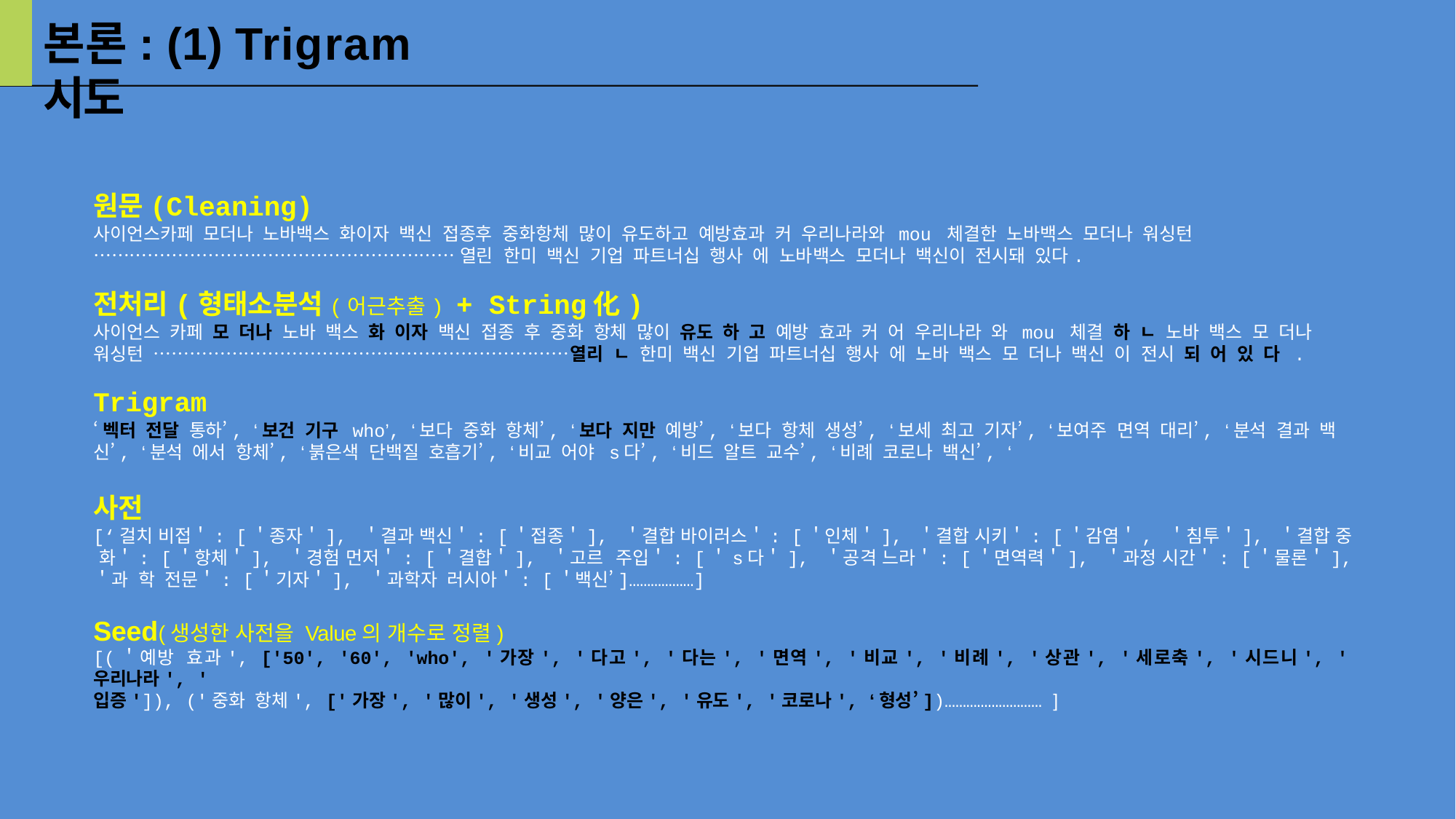

# 본론: (1) Trigram 시도
원문(Cleaning)
사이언스카페 모더나 노바백스 화이자 백신 접종후 중화항체 많이 유도하고 예방효과 커 우리나라와 mou 체결한 노바백스 모더나 워싱턴
……………………………………………………열린 한미 백신 기업 파트너십 행사 에 노바백스 모더나 백신이 전시돼 있다.
전처리(형태소분석(어근추출) + String化)
사이언스 카페 모 더나 노바 백스 화 이자 백신 접종 후 중화 항체 많이 유도 하 고 예방 효과 커 어 우리나라 와 mou 체결 하 ㄴ 노바 백스  모 더나 워싱턴 ……………………………………………………………열리 ㄴ 한미 백신 기업 파트너십 행사 에 노바 백스 모 더나 백신 이 전시 되 어 있 다 .
Trigram
‘벡터 전달 통하’, ‘보건 기구 who’, ‘보다 중화 항체’, ‘보다 지만 예방’, ‘보다 항체 생성’, ‘보세 최고 기자’, ‘보여주 면역 대리’, ‘분석 결과 백
신’, ‘분석 에서 항체’, ‘붉은색 단백질 호흡기’, ‘비교 어야 s다’, ‘비드 알트 교수’, ‘비례 코로나 백신’, ‘

사전
[‘걸치 비접＇: [＇종자＇], ＇결과 백신＇: [＇접종＇], ＇결합 바이러스＇: [＇인체＇], ＇결합 시키＇: [＇감염＇, ＇침투＇], ＇결합 중  화＇: [＇항체＇], ＇경험 먼저＇: [＇결합＇], ＇고르 주입＇: [＇s다＇], ＇공격 느라＇: [＇면역력＇], ＇과정 시간＇: [＇물론＇], ＇과  학 전문＇: [＇기자＇], ＇과학자 러시아＇: [＇백신’]………………]

Seed(생성한 사전을 Value의 개수로 정렬)
[(＇예방 효과', ['50', '60', 'who', '가장', '다고', '다는', '면역', '비교', '비례', '상관', '세로축', '시드니', '우리나라', '
입증']), ('중화 항체', ['가장', '많이', '생성', '양은', '유도', '코로나', ‘형성’])……………………… ]